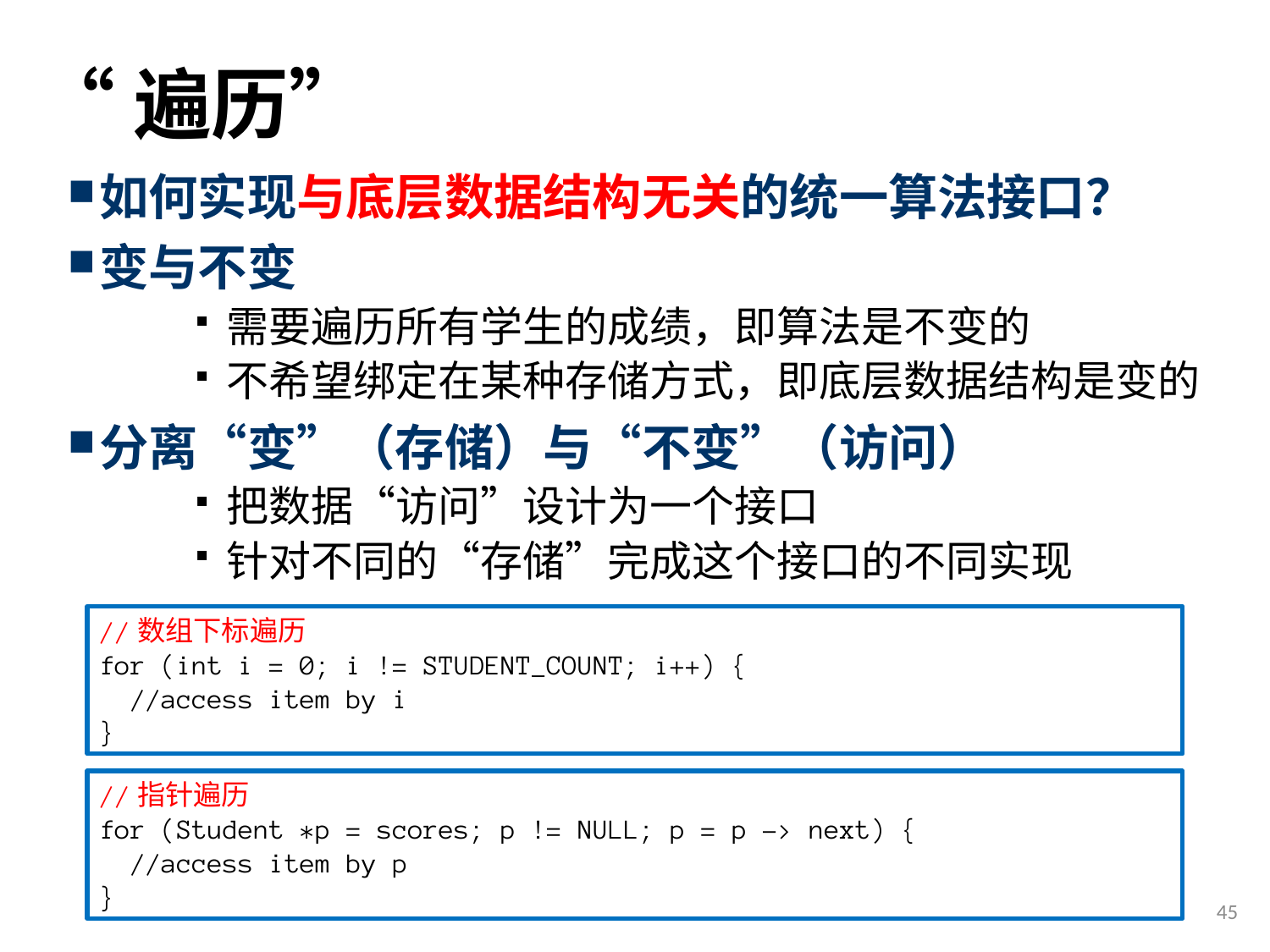

# “遍历”
如何实现与底层数据结构无关的统一算法接口？
变与不变
需要遍历所有学生的成绩，即算法是不变的
不希望绑定在某种存储方式，即底层数据结构是变的
分离“变”（存储）与“不变”（访问）
把数据“访问”设计为一个接口
针对不同的“存储”完成这个接口的不同实现
//数组下标遍历
for (int i = 0; i != STUDENT_COUNT; i++) {
  //access item by i
}
//指针遍历
for (Student *p = scores; p != NULL; p = p -> next) {
  //access item by p
}
45